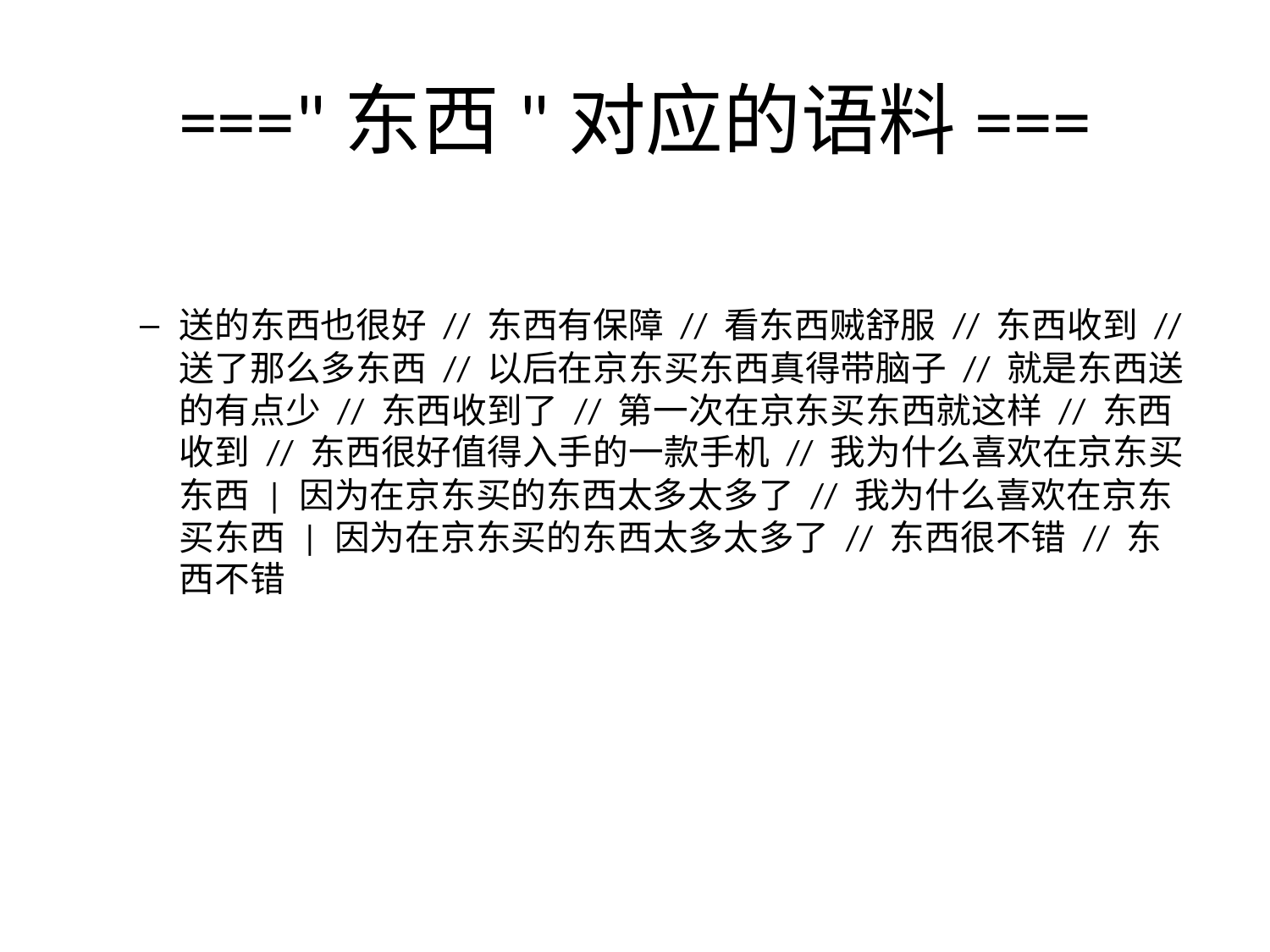

# ==="东西"对应的语料===

送的东西也很好 // 东西有保障 // 看东西贼舒服 // 东西收到 // 送了那么多东西 // 以后在京东买东西真得带脑子 // 就是东西送的有点少 // 东西收到了 // 第一次在京东买东西就这样 // 东西收到 // 东西很好值得入手的一款手机 // 我为什么喜欢在京东买东西 | 因为在京东买的东西太多太多了 // 我为什么喜欢在京东买东西 | 因为在京东买的东西太多太多了 // 东西很不错 // 东西不错